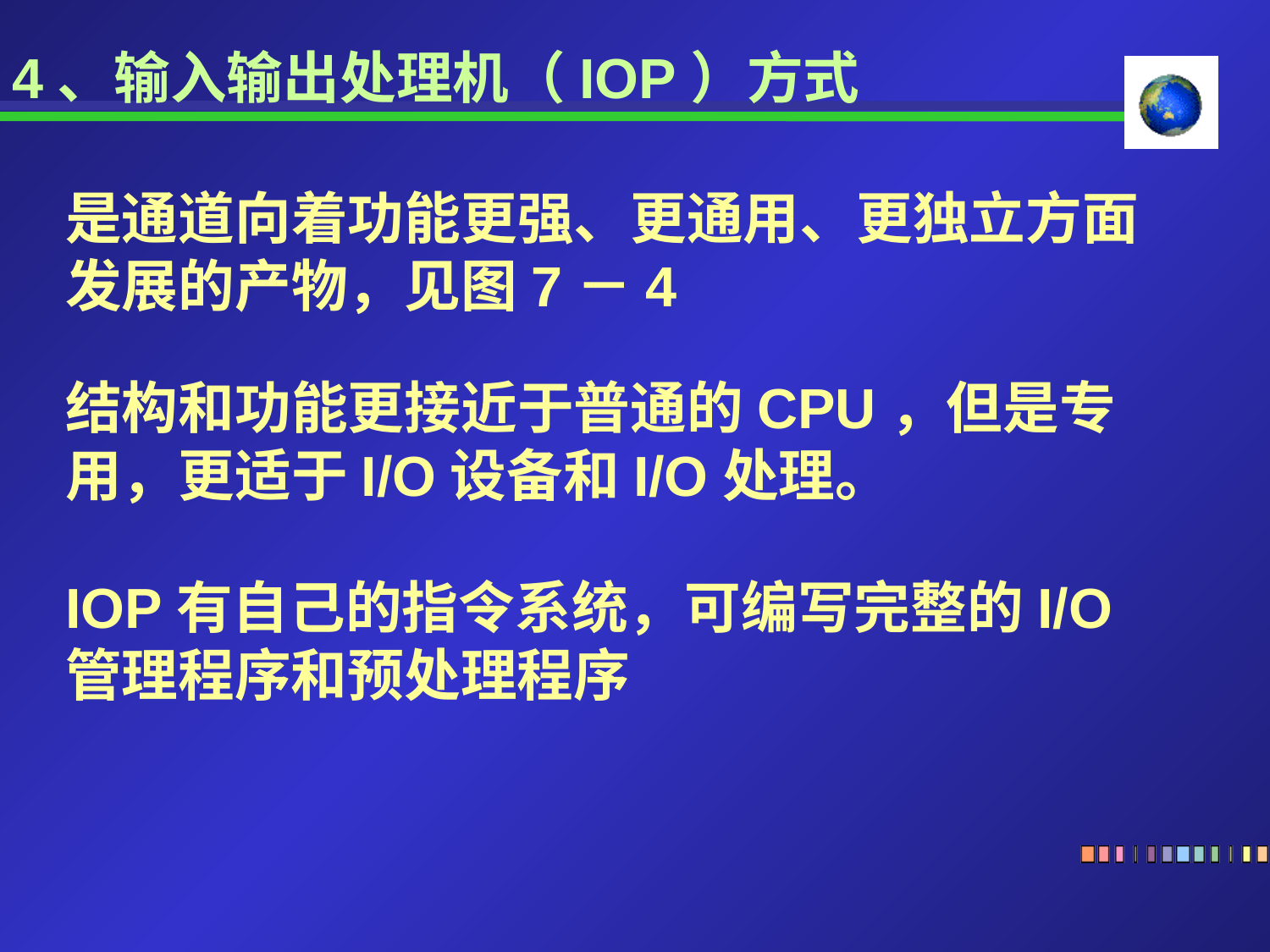

4、输入输出处理机（IOP）方式
是通道向着功能更强、更通用、更独立方面发展的产物，见图7－4
结构和功能更接近于普通的CPU，但是专用，更适于I/O设备和I/O处理。
IOP有自己的指令系统，可编写完整的I/O管理程序和预处理程序
7